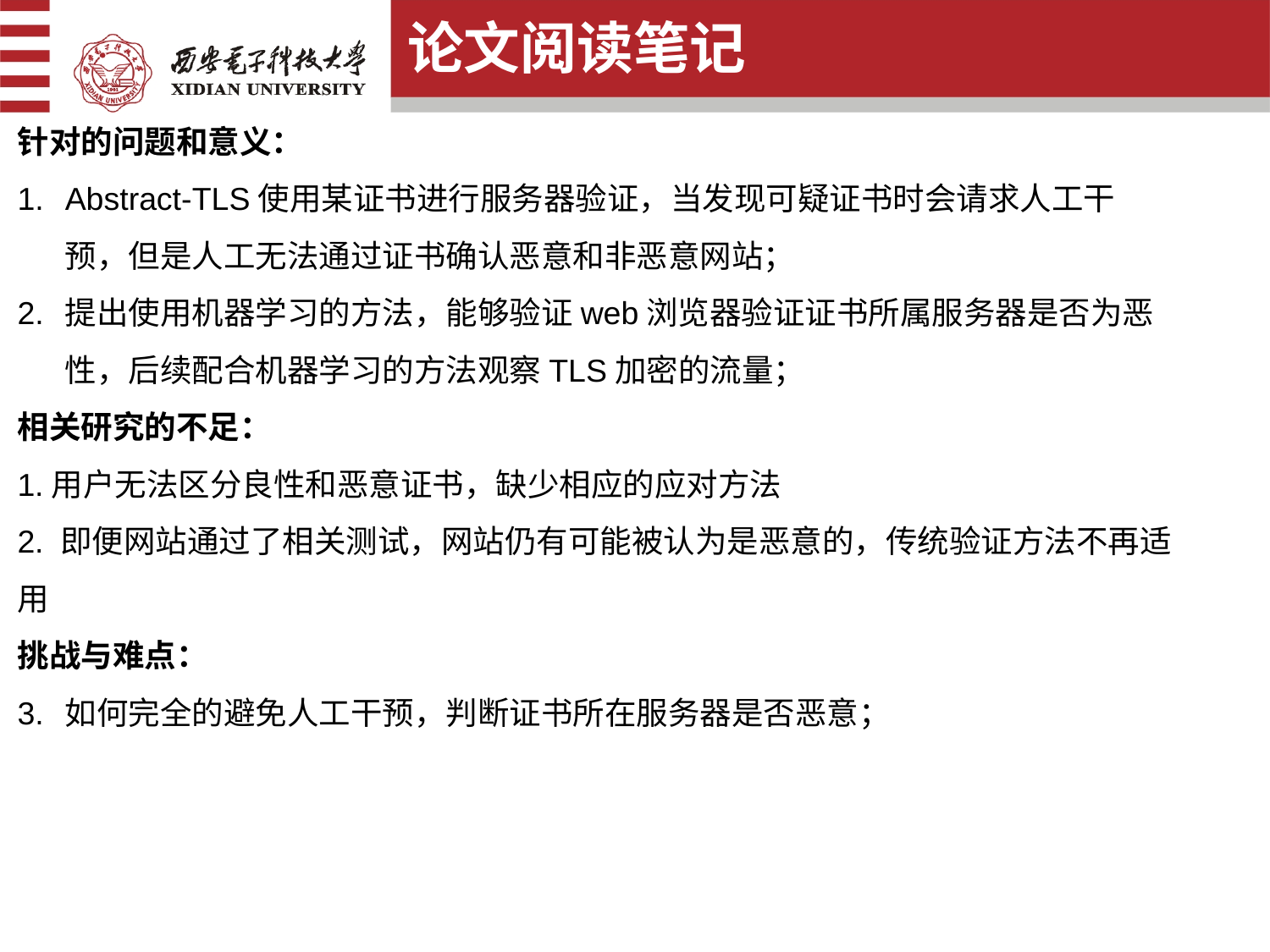

论文阅读笔记
针对的问题和意义：
Abstract-TLS使用某证书进行服务器验证，当发现可疑证书时会请求人工干预，但是人工无法通过证书确认恶意和非恶意网站；
提出使用机器学习的方法，能够验证web浏览器验证证书所属服务器是否为恶性，后续配合机器学习的方法观察TLS加密的流量；
相关研究的不足：
1.用户无法区分良性和恶意证书，缺少相应的应对方法
2. 即便网站通过了相关测试，网站仍有可能被认为是恶意的，传统验证方法不再适用
挑战与难点：
如何完全的避免人工干预，判断证书所在服务器是否恶意；